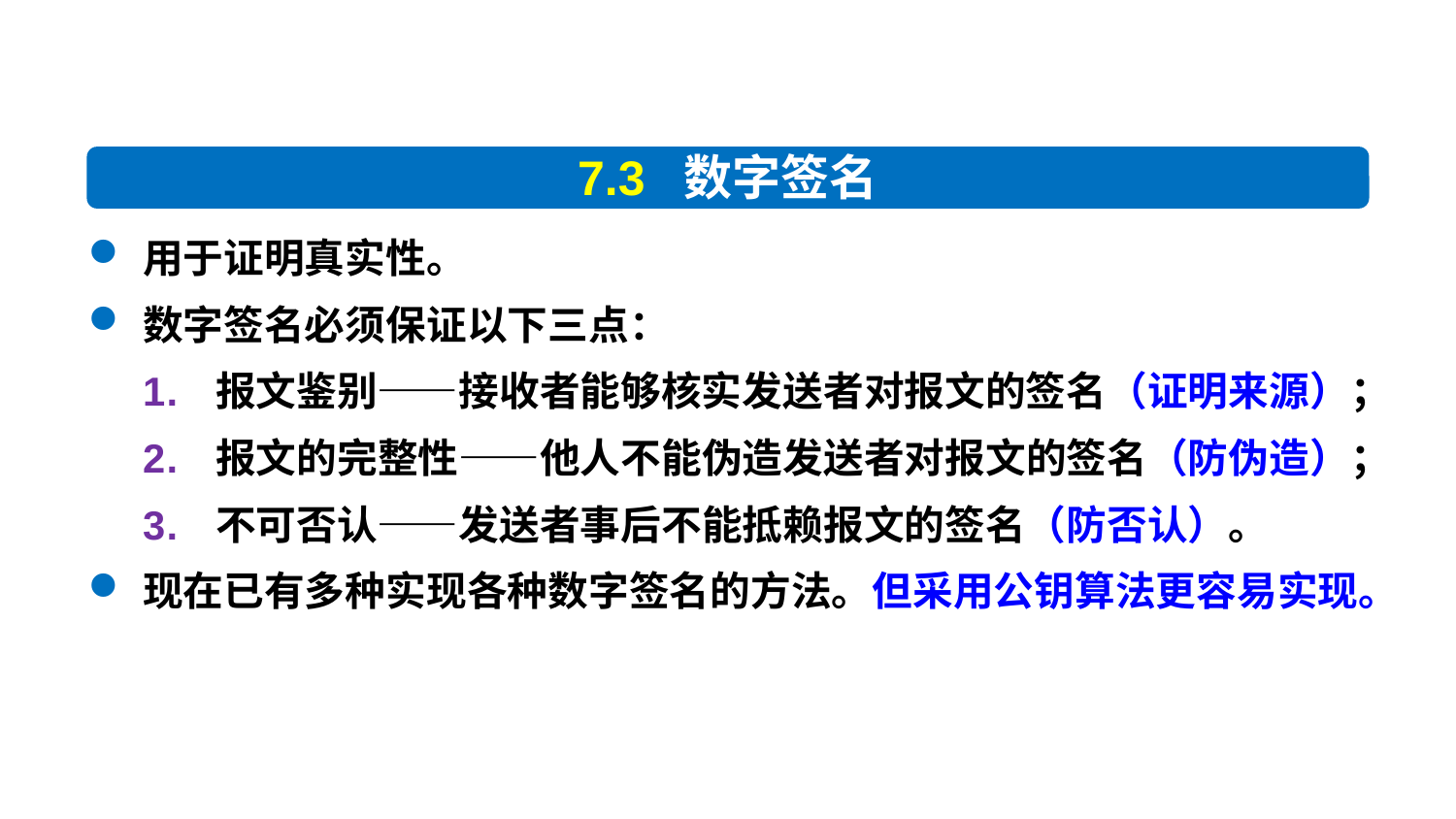

7.3  数字签名

用于证明真实性。
数字签名必须保证以下三点：
报文鉴别——接收者能够核实发送者对报文的签名（证明来源）；
报文的完整性——他人不能伪造发送者对报文的签名（防伪造）；
不可否认——发送者事后不能抵赖报文的签名（防否认）。
现在已有多种实现各种数字签名的方法。但采用公钥算法更容易实现。
25